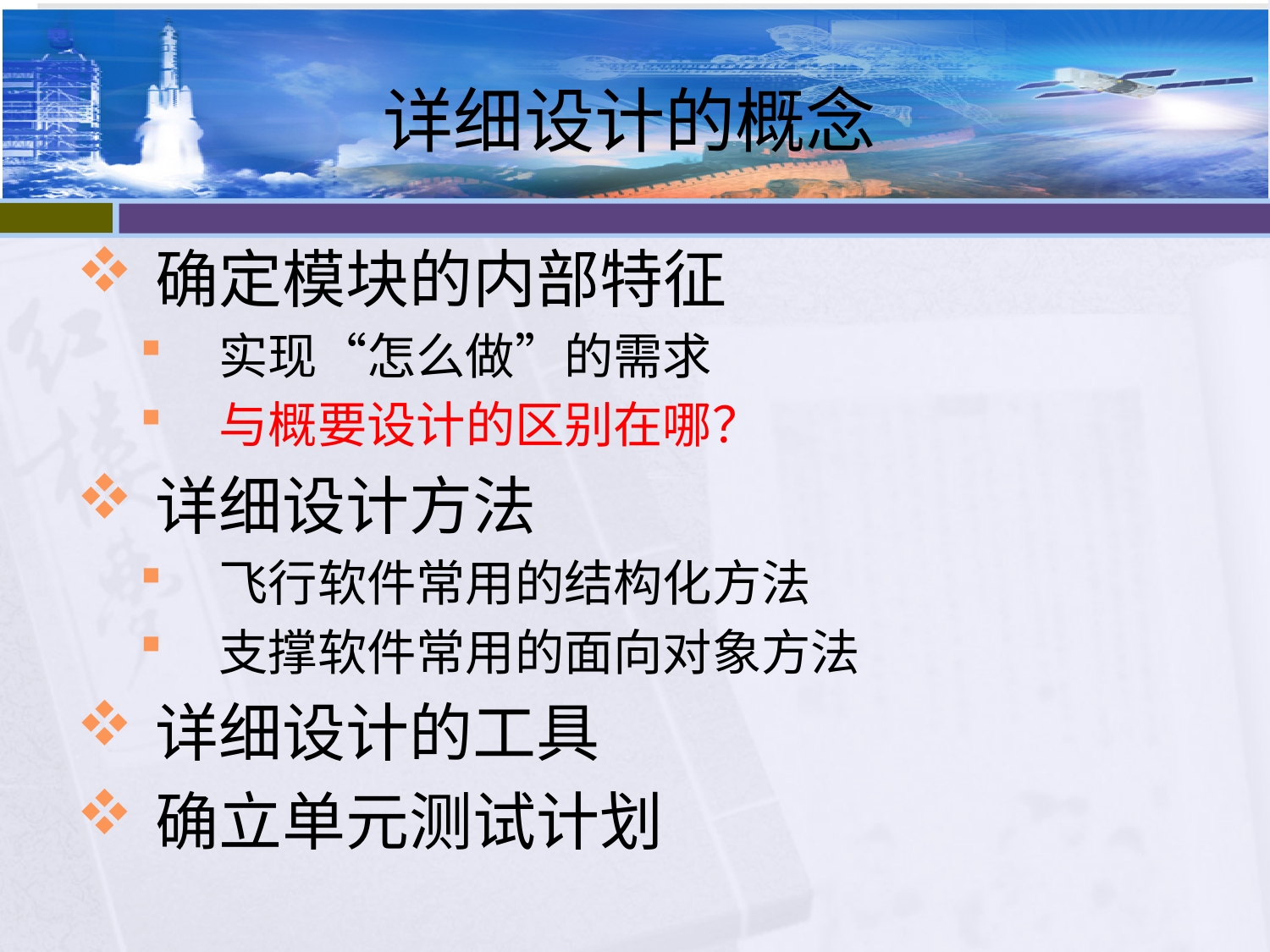

# 详细设计的概念

确定模块的内部特征
实现“怎么做”的需求
与概要设计的区别在哪？
详细设计方法
飞行软件常用的结构化方法
支撑软件常用的面向对象方法
详细设计的工具
确立单元测试计划